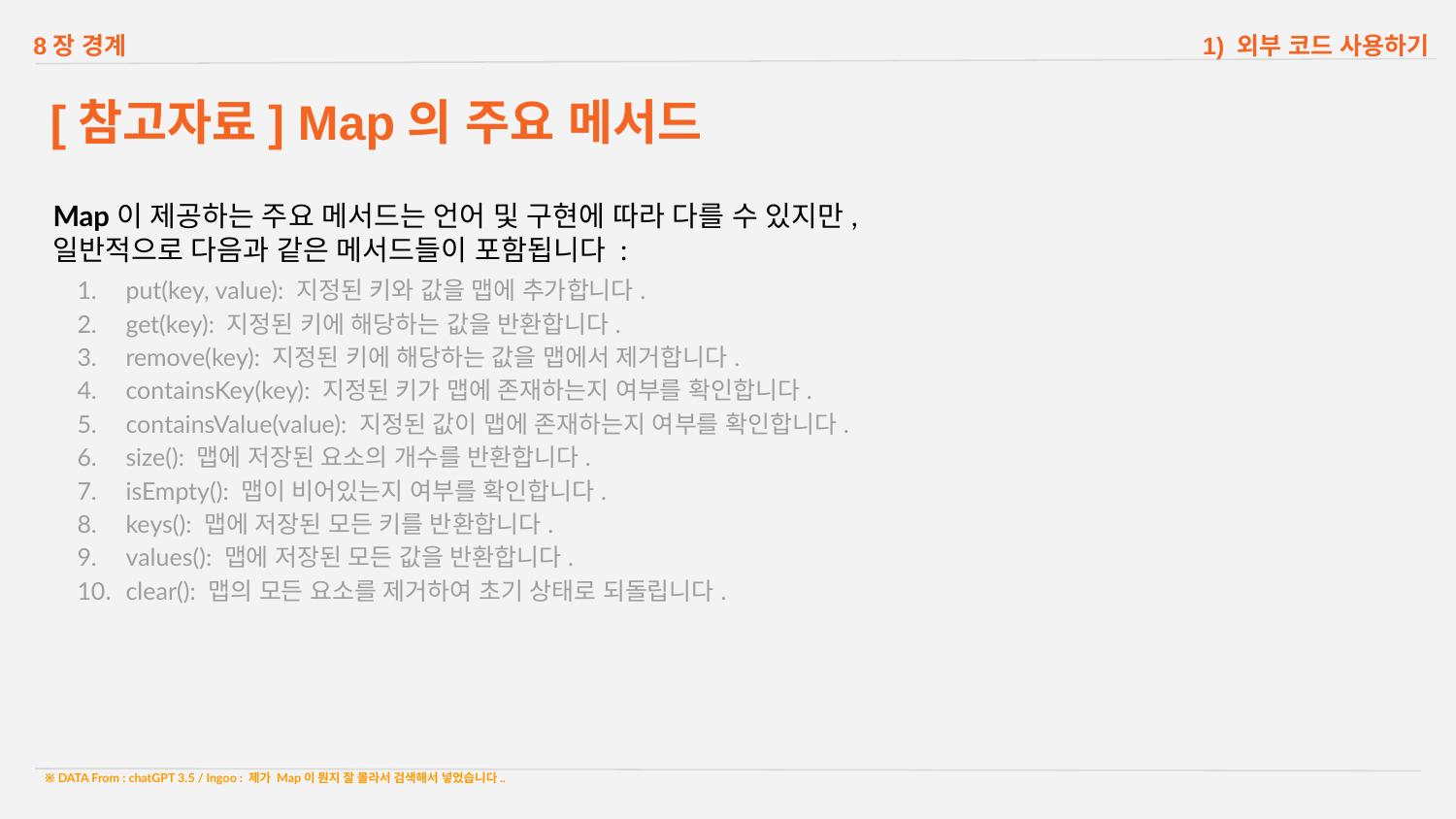

8장 경계
1) 외부 코드 사용하기
[참고자료] Map의 주요 메서드
Map이 제공하는 주요 메서드는 언어 및 구현에 따라 다를 수 있지만,
일반적으로 다음과 같은 메서드들이 포함됩니다 :
put(key, value): 지정된 키와 값을 맵에 추가합니다.
get(key): 지정된 키에 해당하는 값을 반환합니다.
remove(key): 지정된 키에 해당하는 값을 맵에서 제거합니다.
containsKey(key): 지정된 키가 맵에 존재하는지 여부를 확인합니다.
containsValue(value): 지정된 값이 맵에 존재하는지 여부를 확인합니다.
size(): 맵에 저장된 요소의 개수를 반환합니다.
isEmpty(): 맵이 비어있는지 여부를 확인합니다.
keys(): 맵에 저장된 모든 키를 반환합니다.
values(): 맵에 저장된 모든 값을 반환합니다.
clear(): 맵의 모든 요소를 제거하여 초기 상태로 되돌립니다.
※ DATA From : chatGPT 3.5 / Ingoo : 제가 Map이 뭔지 잘 몰라서 검색해서 넣었습니다..